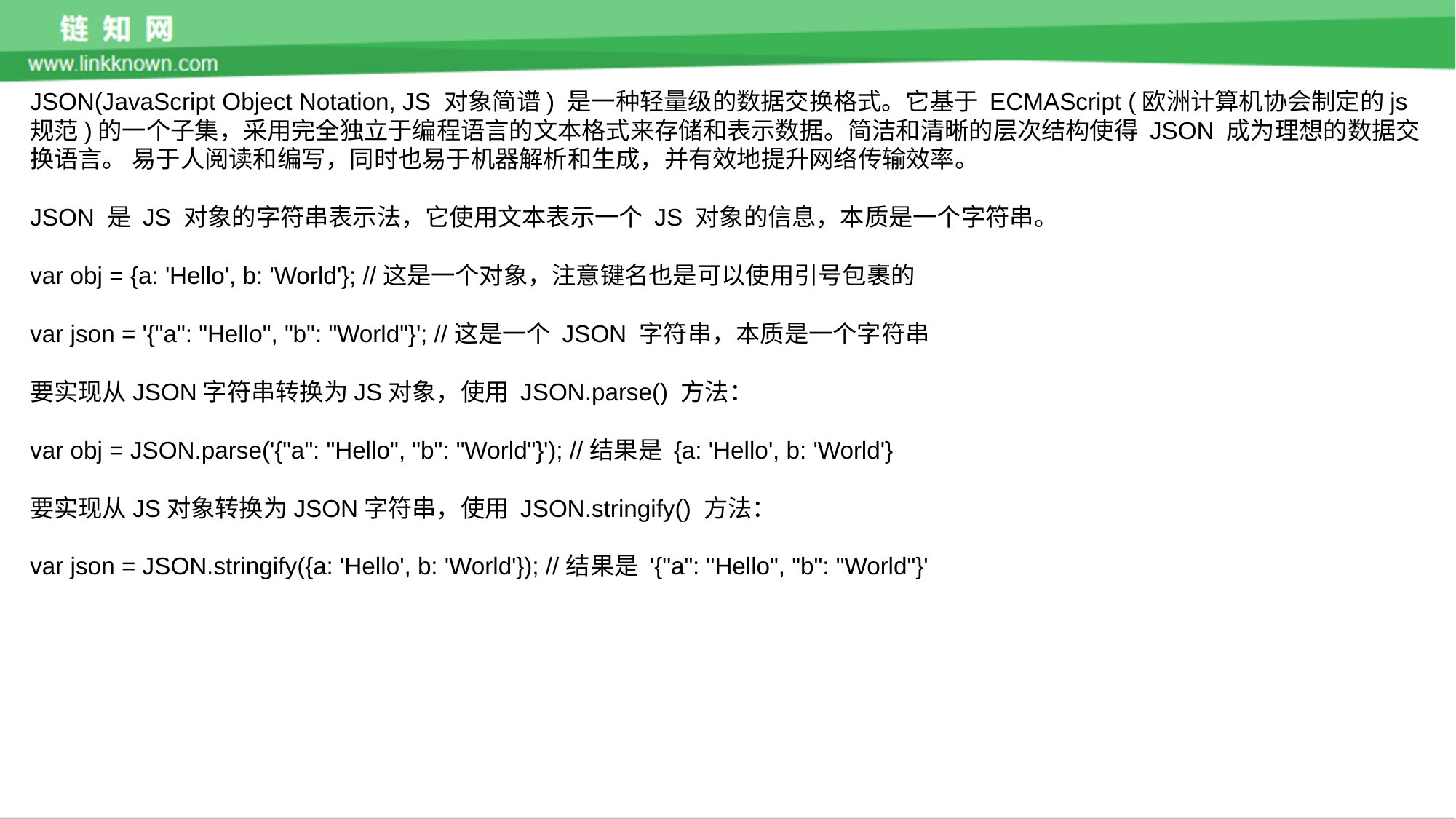

JSON(JavaScript Object Notation, JS 对象简谱) 是一种轻量级的数据交换格式。它基于 ECMAScript (欧洲计算机协会制定的js规范)的一个子集，采用完全独立于编程语言的文本格式来存储和表示数据。简洁和清晰的层次结构使得 JSON 成为理想的数据交换语言。 易于人阅读和编写，同时也易于机器解析和生成，并有效地提升网络传输效率。

JSON 是 JS 对象的字符串表示法，它使用文本表示一个 JS 对象的信息，本质是一个字符串。

var obj = {a: 'Hello', b: 'World'}; //这是一个对象，注意键名也是可以使用引号包裹的

var json = '{"a": "Hello", "b": "World"}'; //这是一个 JSON 字符串，本质是一个字符串

要实现从JSON字符串转换为JS对象，使用 JSON.parse() 方法：

var obj = JSON.parse('{"a": "Hello", "b": "World"}'); //结果是 {a: 'Hello', b: 'World'}

要实现从JS对象转换为JSON字符串，使用 JSON.stringify() 方法：

var json = JSON.stringify({a: 'Hello', b: 'World'}); //结果是 '{"a": "Hello", "b": "World"}'